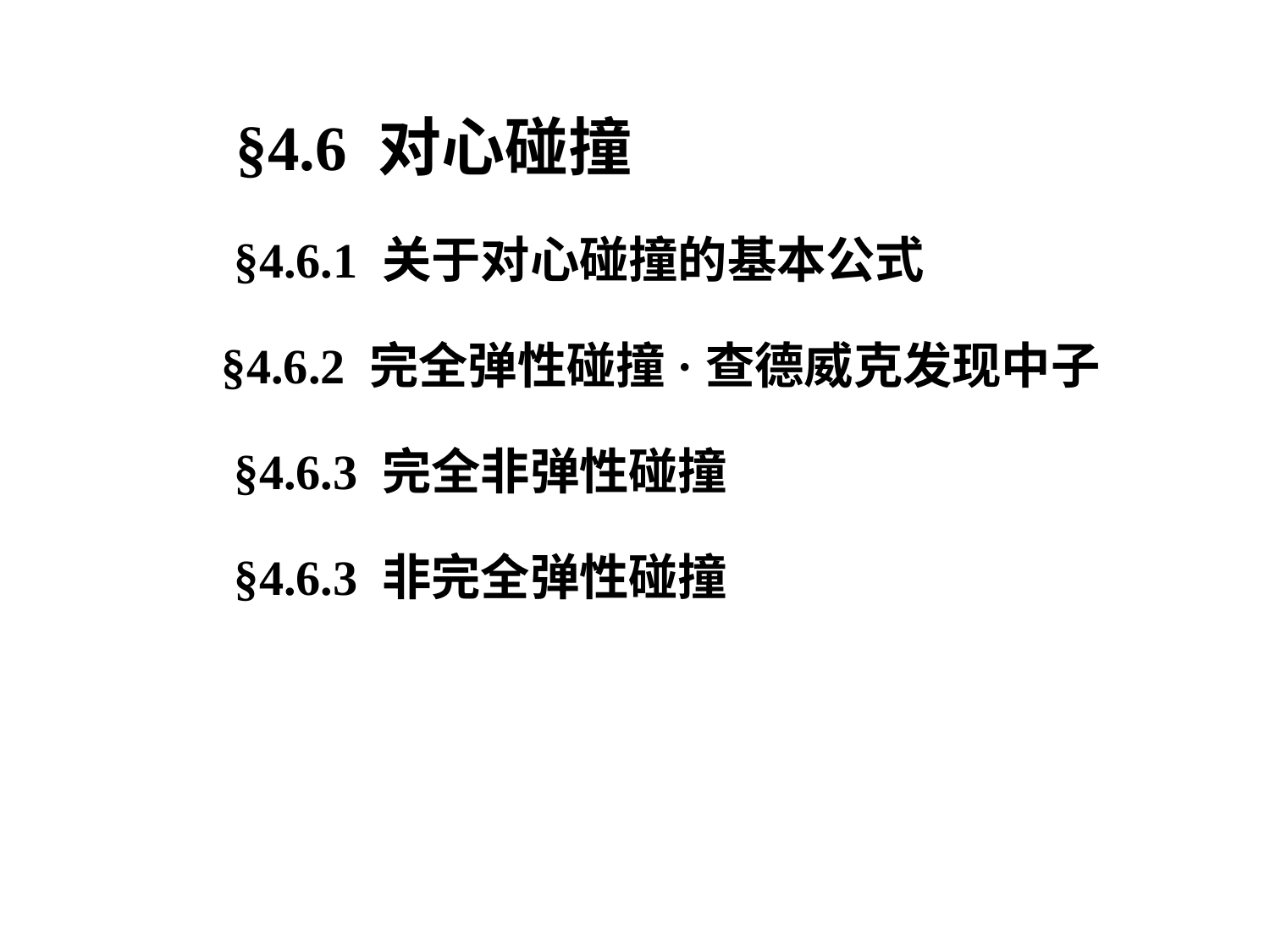

§4.6 对心碰撞
§4.6.1 关于对心碰撞的基本公式
§4.6.2 完全弹性碰撞·查德威克发现中子
§4.6.3 完全非弹性碰撞
§4.6.3 非完全弹性碰撞